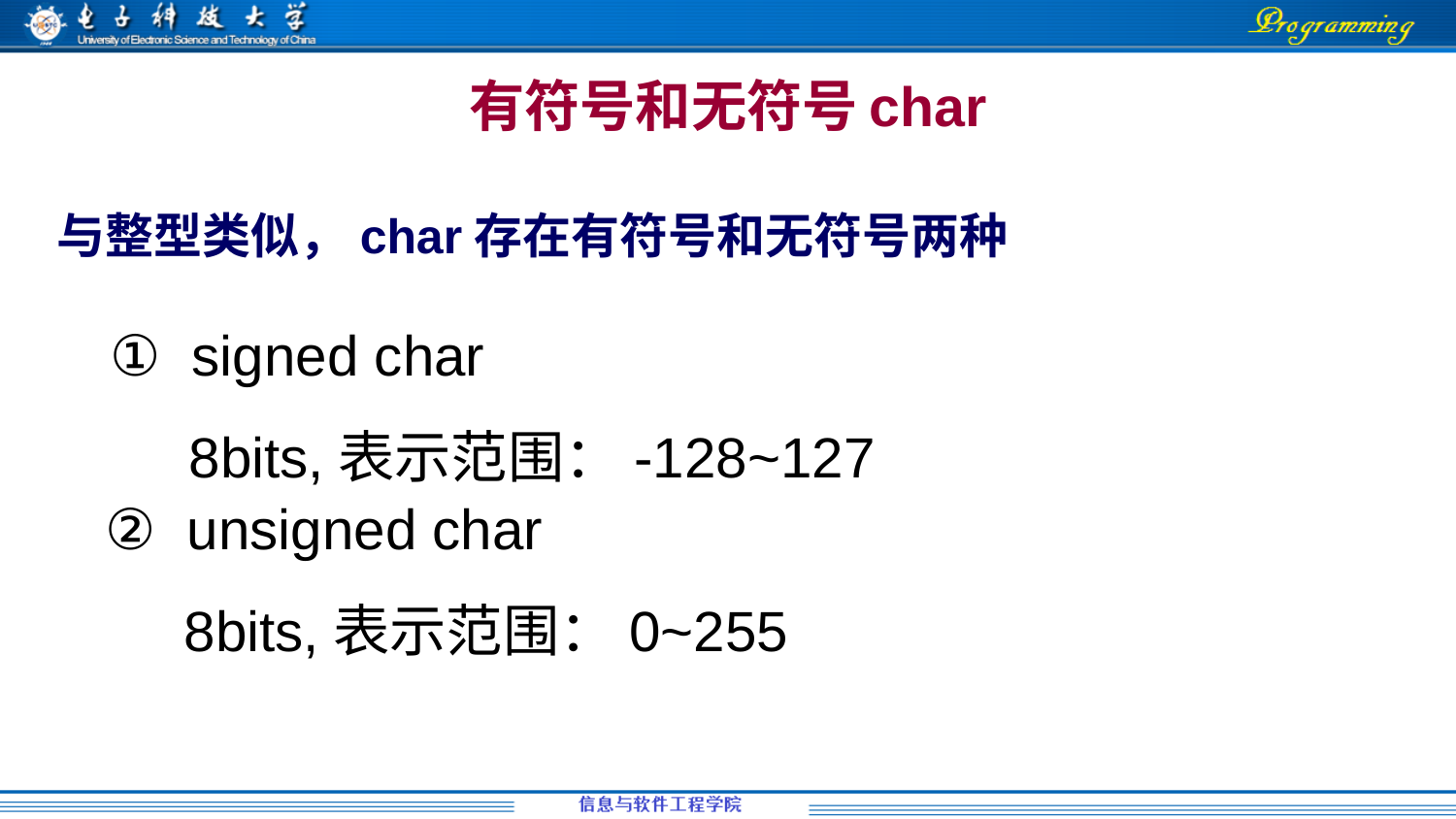

# 有符号和无符号char
与整型类似，char存在有符号和无符号两种

signed char
     8bits,表示范围：-128~127
unsigned char
     8bits,表示范围：0~255